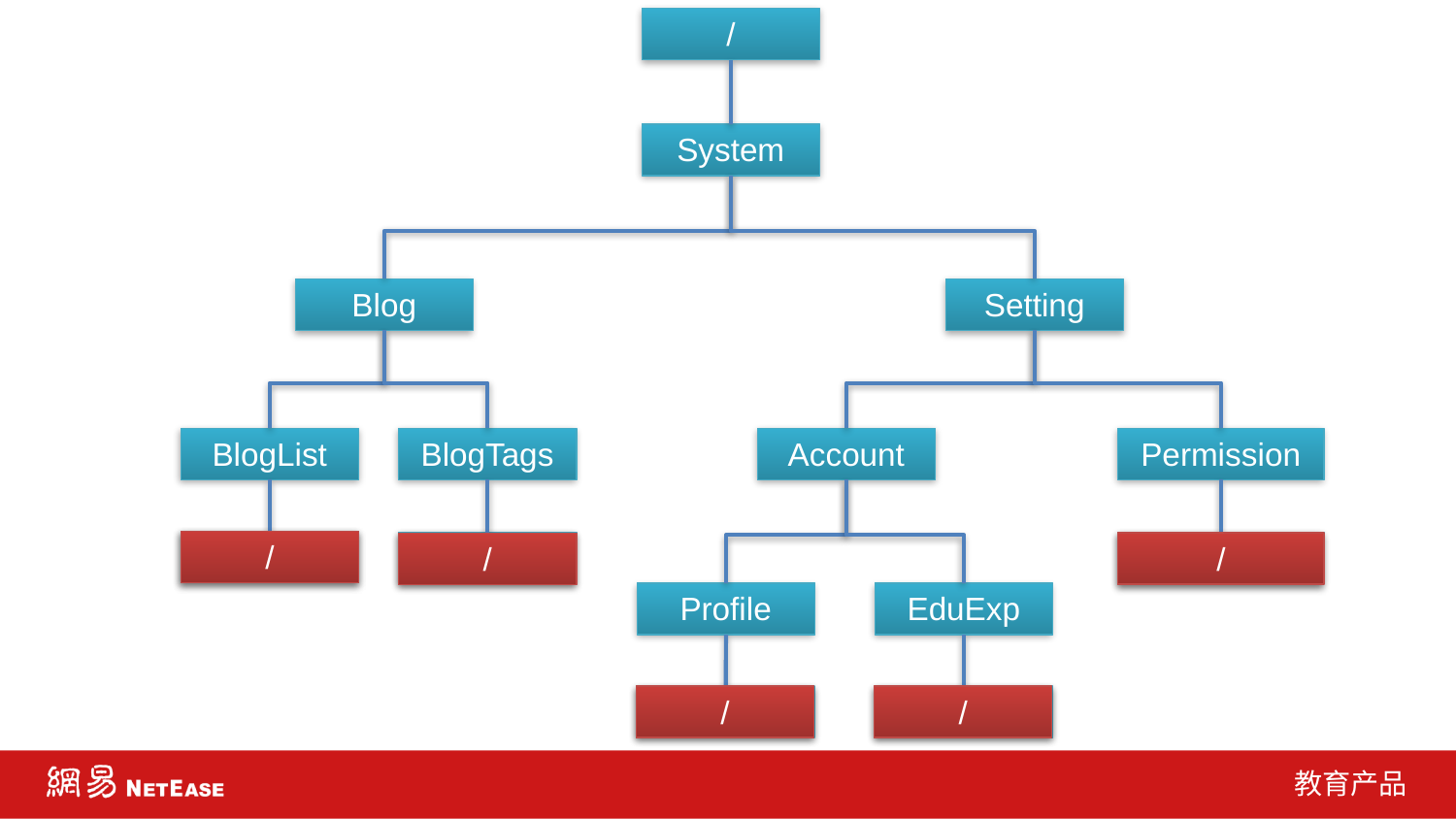

/
System
Blog
Setting
BlogList
BlogTags
Account
Permission
/
/
/
/
/
/
Profile
EduExp
/
/
/
/
教育产品